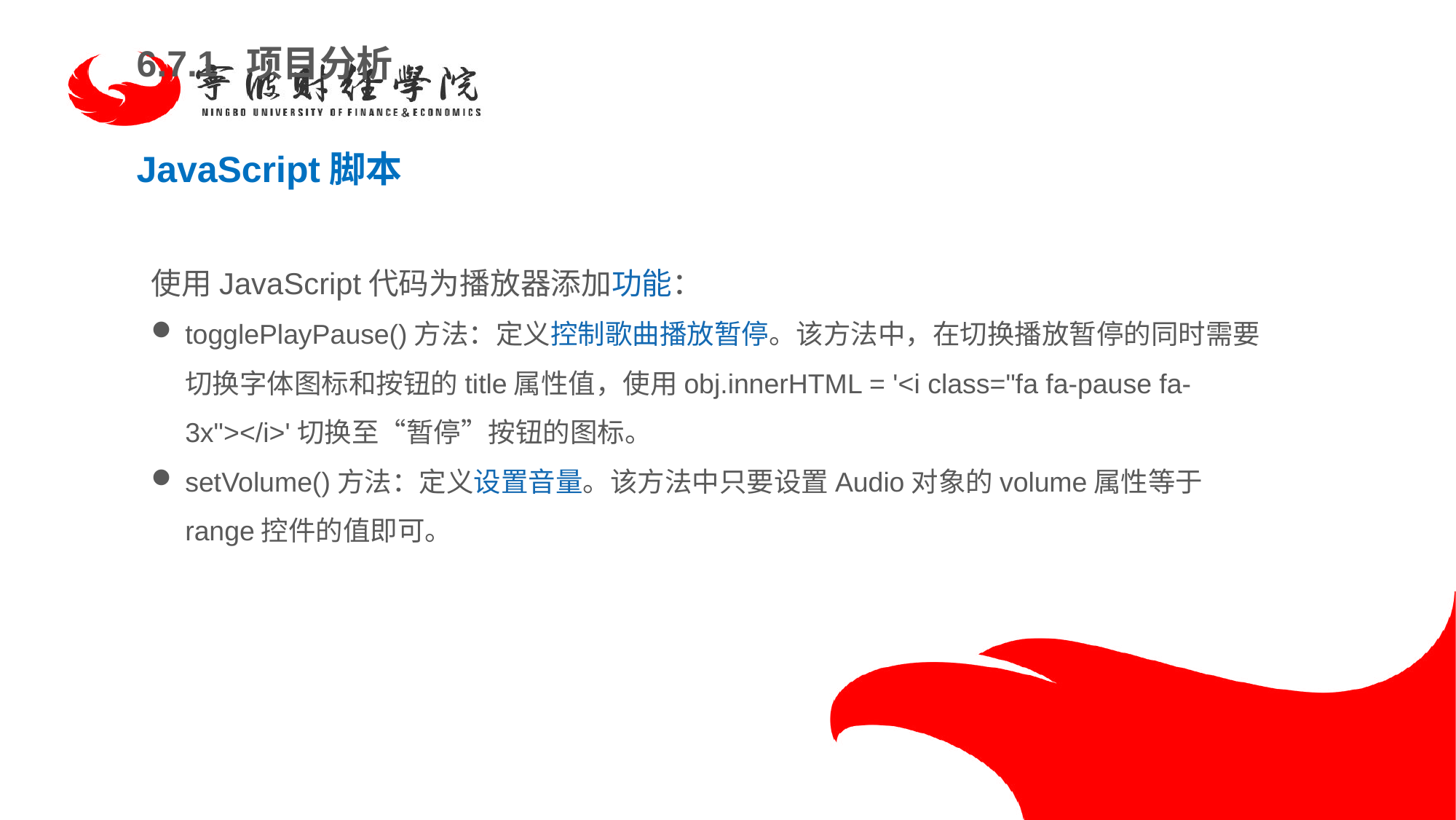

6.7.1  项目分析
JavaScript脚本
使用JavaScript代码为播放器添加功能：
togglePlayPause()方法：定义控制歌曲播放暂停。该方法中，在切换播放暂停的同时需要切换字体图标和按钮的title属性值，使用obj.innerHTML = '<i class="fa fa-pause fa-3x"></i>'切换至“暂停”按钮的图标。
setVolume()方法：定义设置音量。该方法中只要设置Audio对象的volume属性等于range控件的值即可。